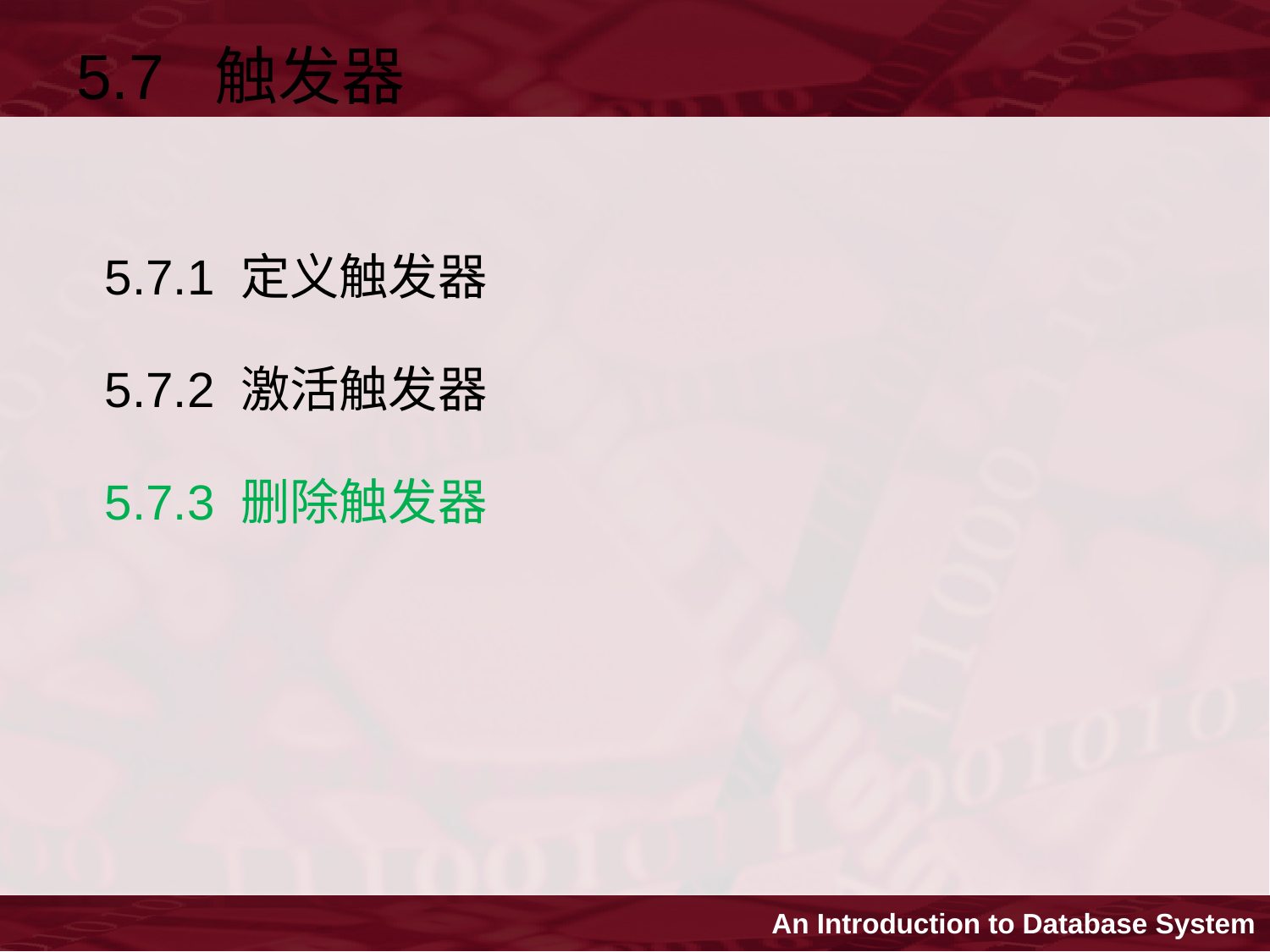

5.7  触发器
5.7.1 定义触发器
5.7.2 激活触发器
5.7.3 删除触发器